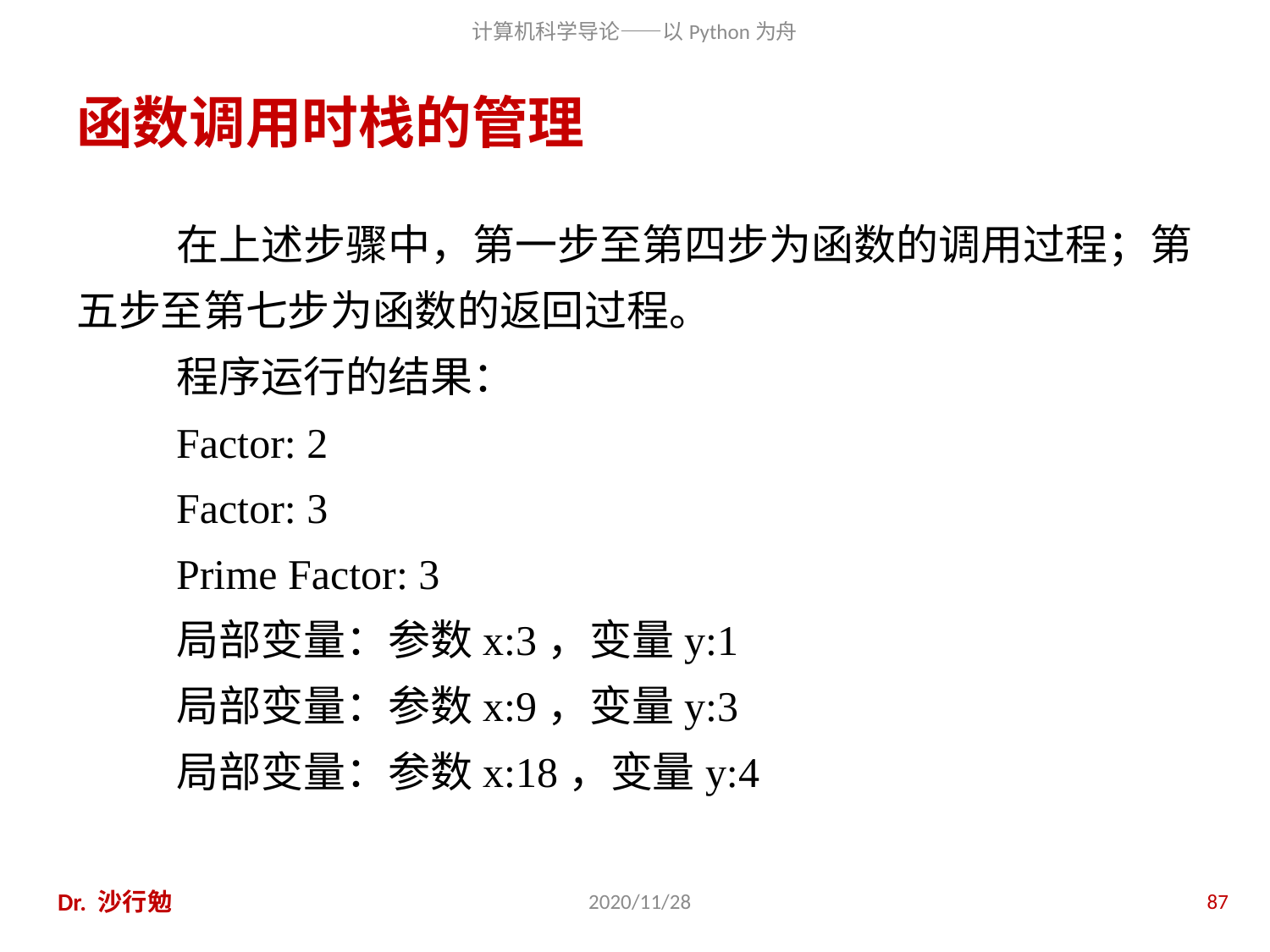

# 函数调用时栈的管理
在上述步骤中，第一步至第四步为函数的调用过程；第五步至第七步为函数的返回过程。
程序运行的结果：
Factor: 2
Factor: 3
Prime Factor: 3
局部变量：参数x:3，变量y:1
局部变量：参数x:9，变量y:3
局部变量：参数x:18，变量y:4
Dr. 沙行勉
2020/11/28
87